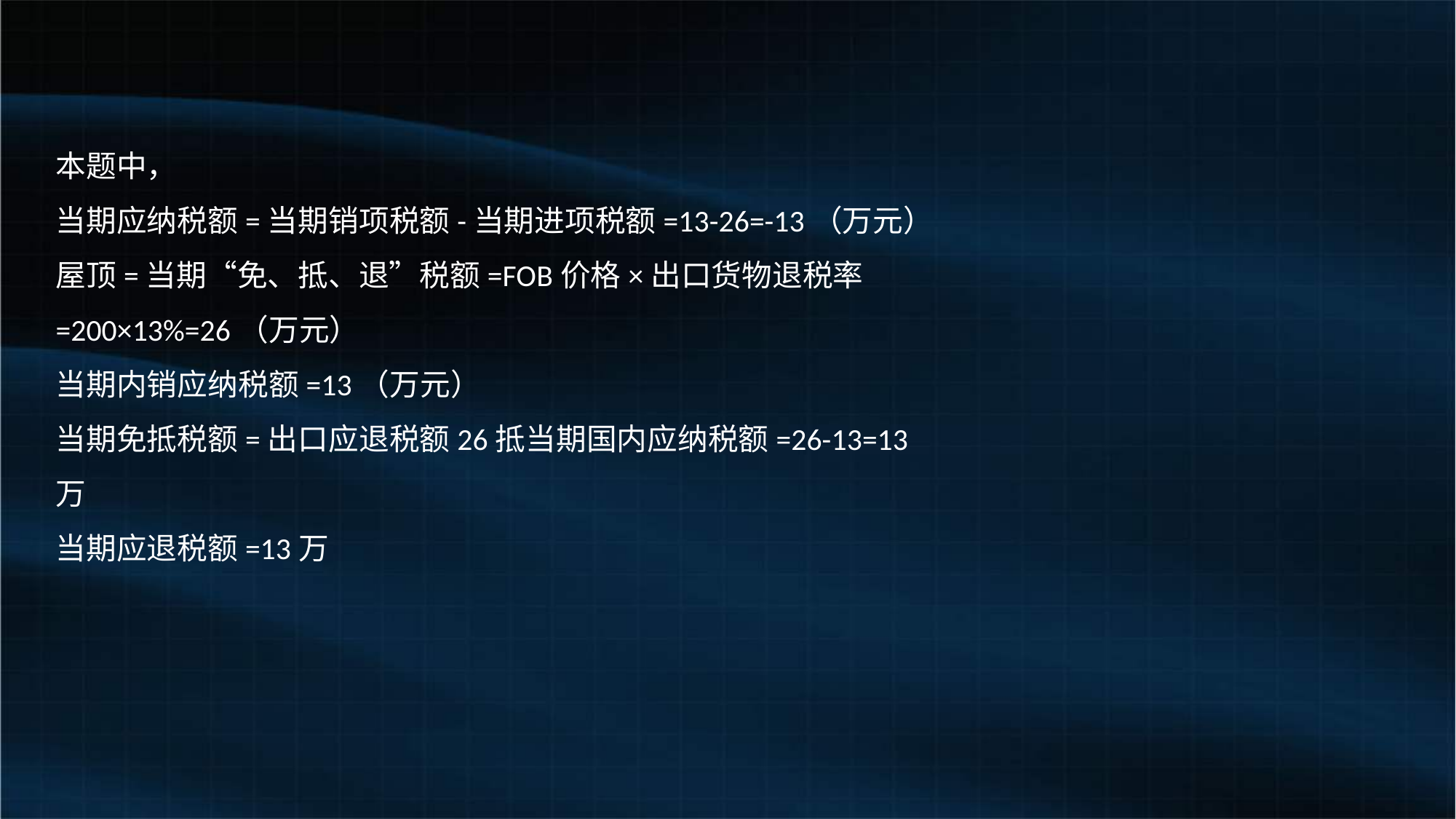

本题中，
当期应纳税额=当期销项税额-当期进项税额=13-26=-13（万元）
屋顶=当期“免、抵、退”税额=FOB价格×出口货物退税率=200×13%=26（万元）
当期内销应纳税额=13（万元）
当期免抵税额=出口应退税额26抵当期国内应纳税额=26-13=13万
当期应退税额=13万